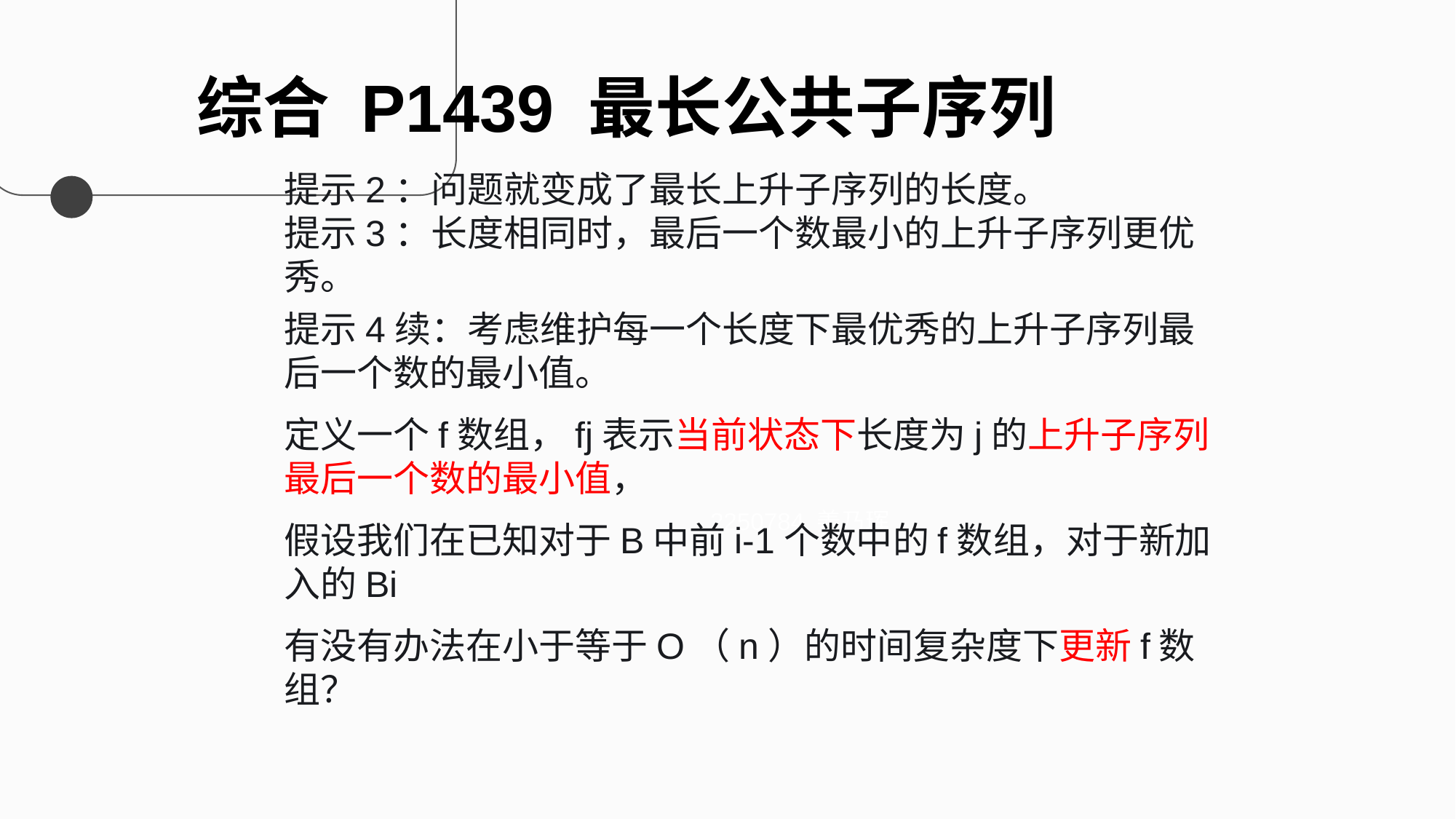

综合 P1439 最长公共子序列
提示2：问题就变成了最长上升子序列的长度。
提示3：长度相同时，最后一个数最小的上升子序列更优秀。
提示4续：考虑维护每一个长度下最优秀的上升子序列最后一个数的最小值。
定义一个f数组，fj表示当前状态下长度为j的上升子序列最后一个数的最小值，
假设我们在已知对于B中前i-1个数中的f数组，对于新加入的Bi
有没有办法在小于等于O（n）的时间复杂度下更新f数组？

2250784 姜乃珲